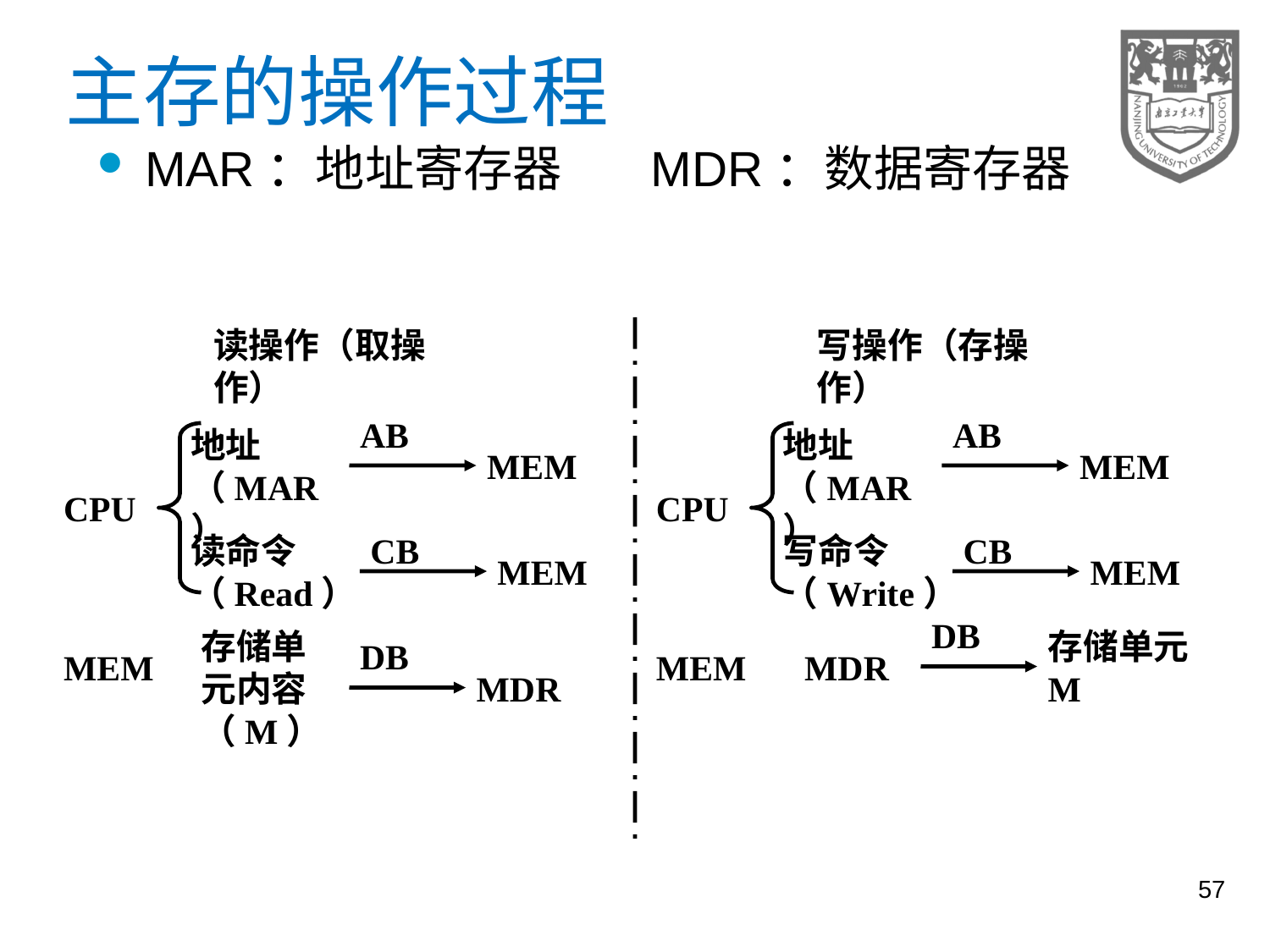

# 主存的操作过程
MAR：地址寄存器       MDR：数据寄存器
读操作（取操作）
AB

地址（MAR）
MEM

CPU
读命令（Read）
CB
MEM

存储单元内容（M）
DB
MEM
MDR

写操作（存操作）
AB

地址（MAR）
MEM

CPU
写命令（Write）
CB
MEM

DB
存储单元M
MEM
MDR

57